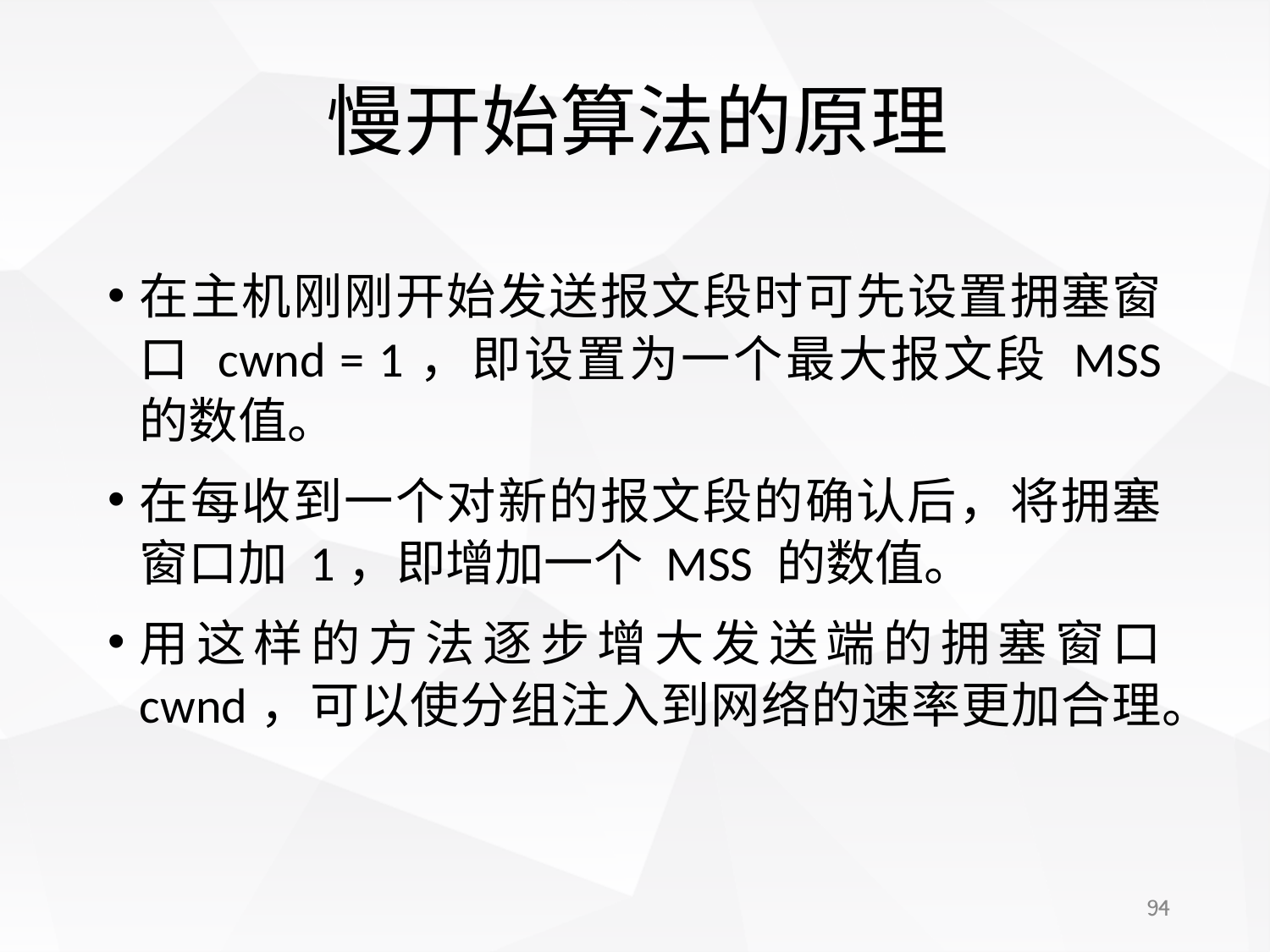

# 慢开始算法的原理
在主机刚刚开始发送报文段时可先设置拥塞窗口 cwnd = 1，即设置为一个最大报文段 MSS 的数值。
在每收到一个对新的报文段的确认后，将拥塞窗口加 1，即增加一个 MSS 的数值。
用这样的方法逐步增大发送端的拥塞窗口 cwnd，可以使分组注入到网络的速率更加合理。
94